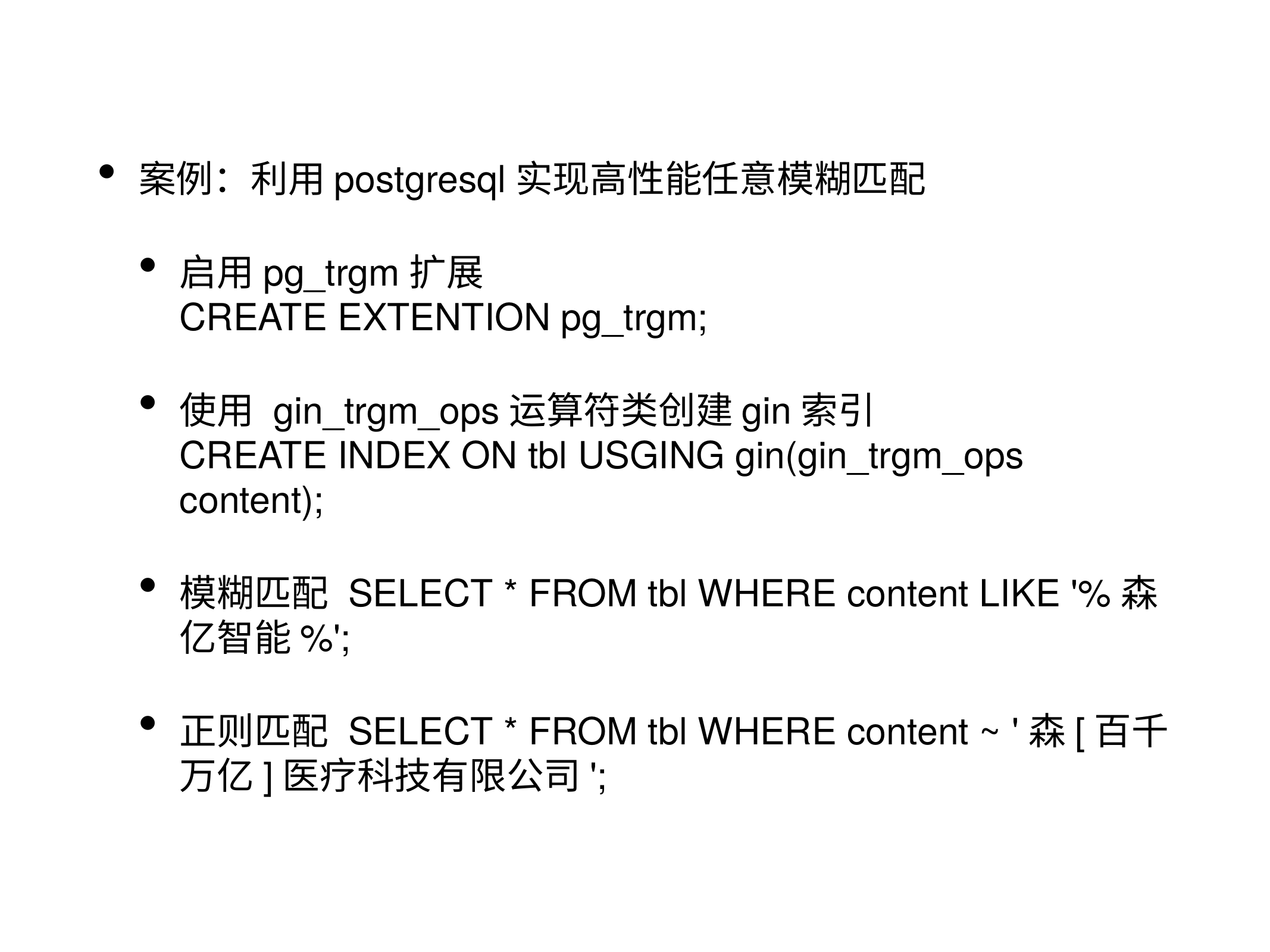

案例：利用postgresql实现高性能任意模糊匹配
启用pg_trgm扩展
CREATE EXTENTION pg_trgm;
使用 gin_trgm_ops运算符类创建gin索引
CREATE INDEX ON tbl USGING gin(gin_trgm_ops content);
模糊匹配 SELECT * FROM tbl WHERE content LIKE '%森亿智能%';
正则匹配 SELECT * FROM tbl WHERE content ~ '森[百千万亿]医疗科技有限公司';